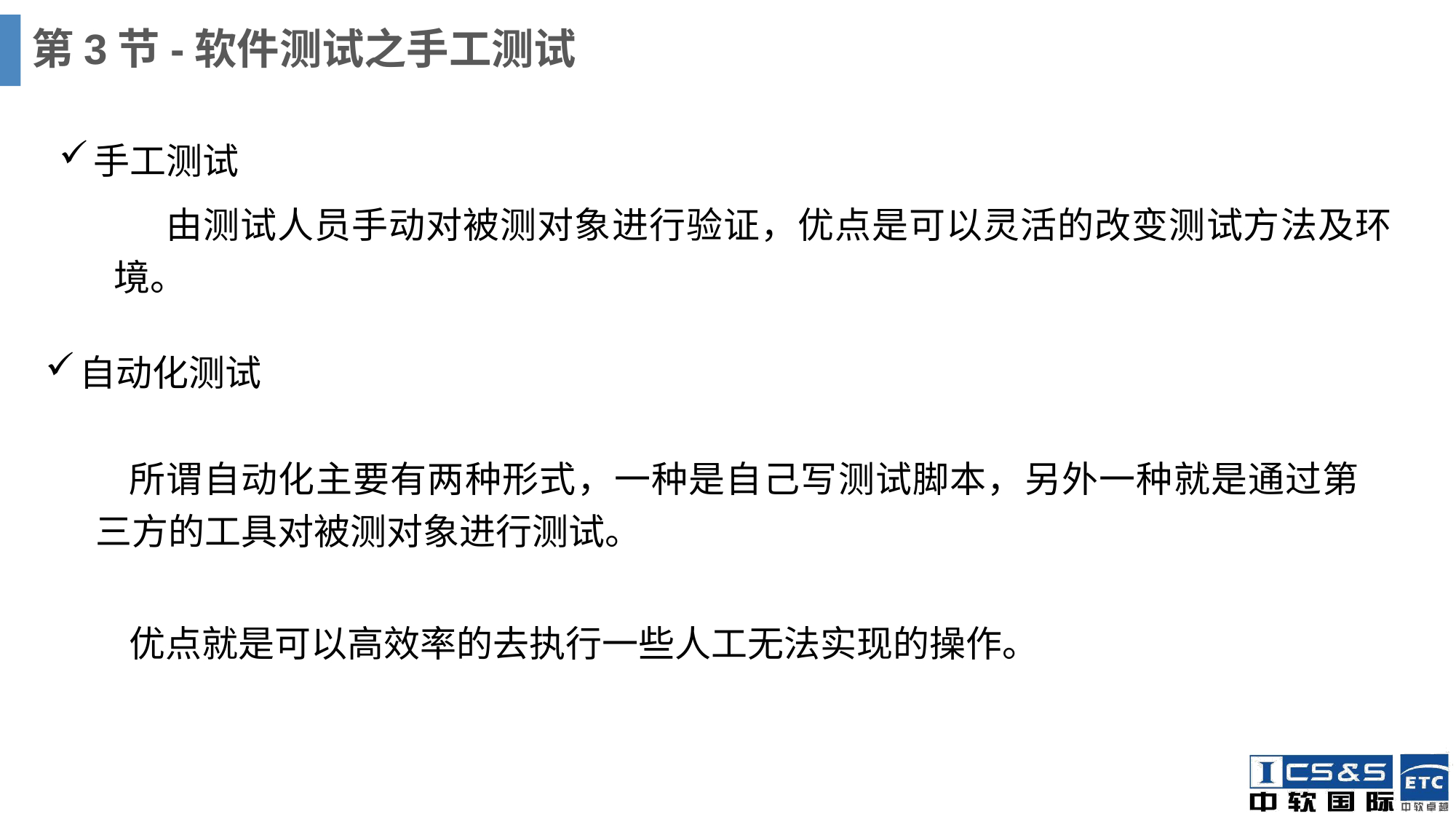

# 第3节-软件测试之手工测试
手工测试
 由测试人员手动对被测对象进行验证，优点是可以灵活的改变测试方法及环境。
自动化测试
所谓自动化主要有两种形式，一种是自己写测试脚本，另外一种就是通过第三方的工具对被测对象进行测试。

优点就是可以高效率的去执行一些人工无法实现的操作。